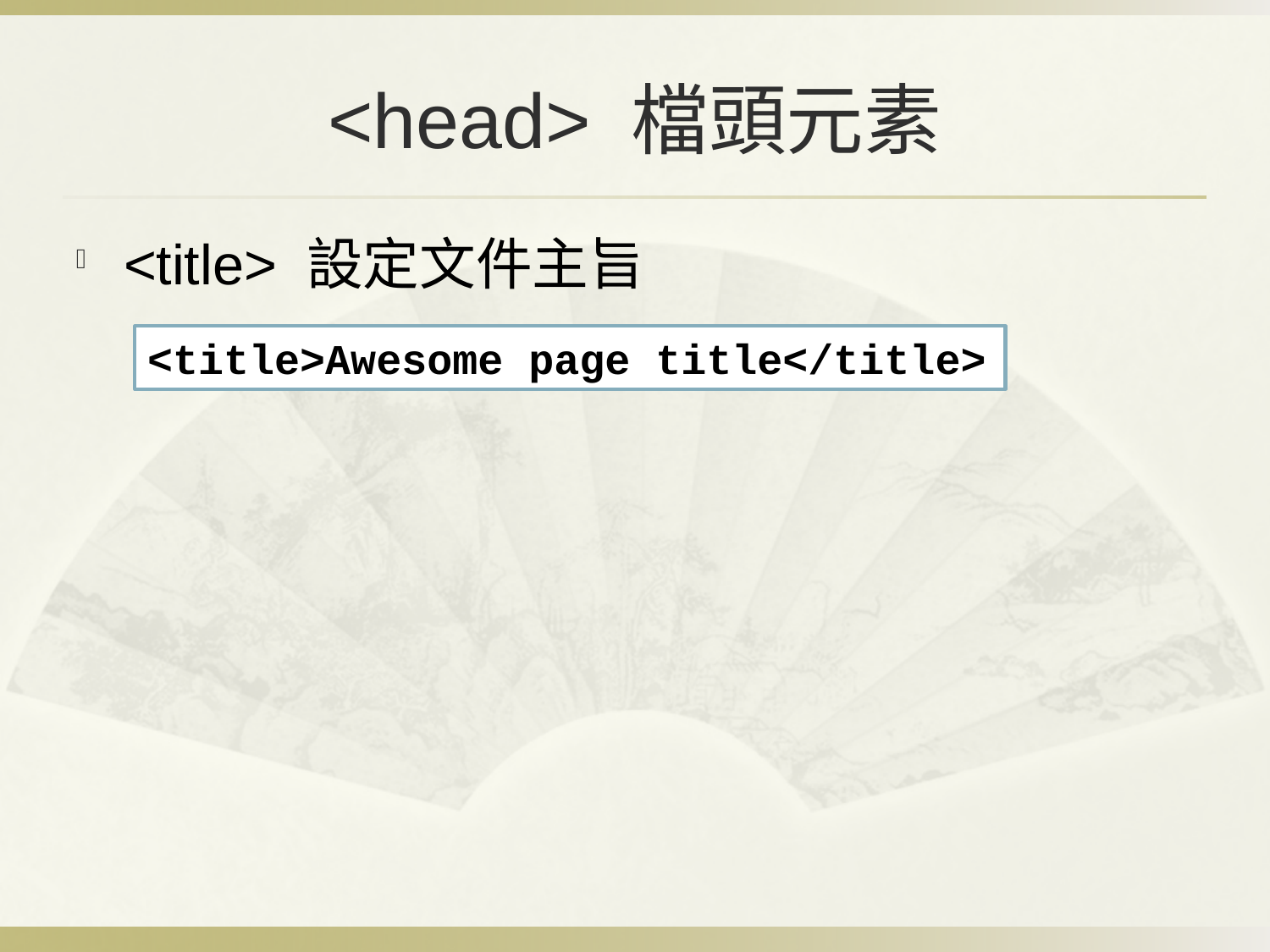

# <head> 檔頭元素
<title> 設定文件主旨
<title>Awesome page title</title>